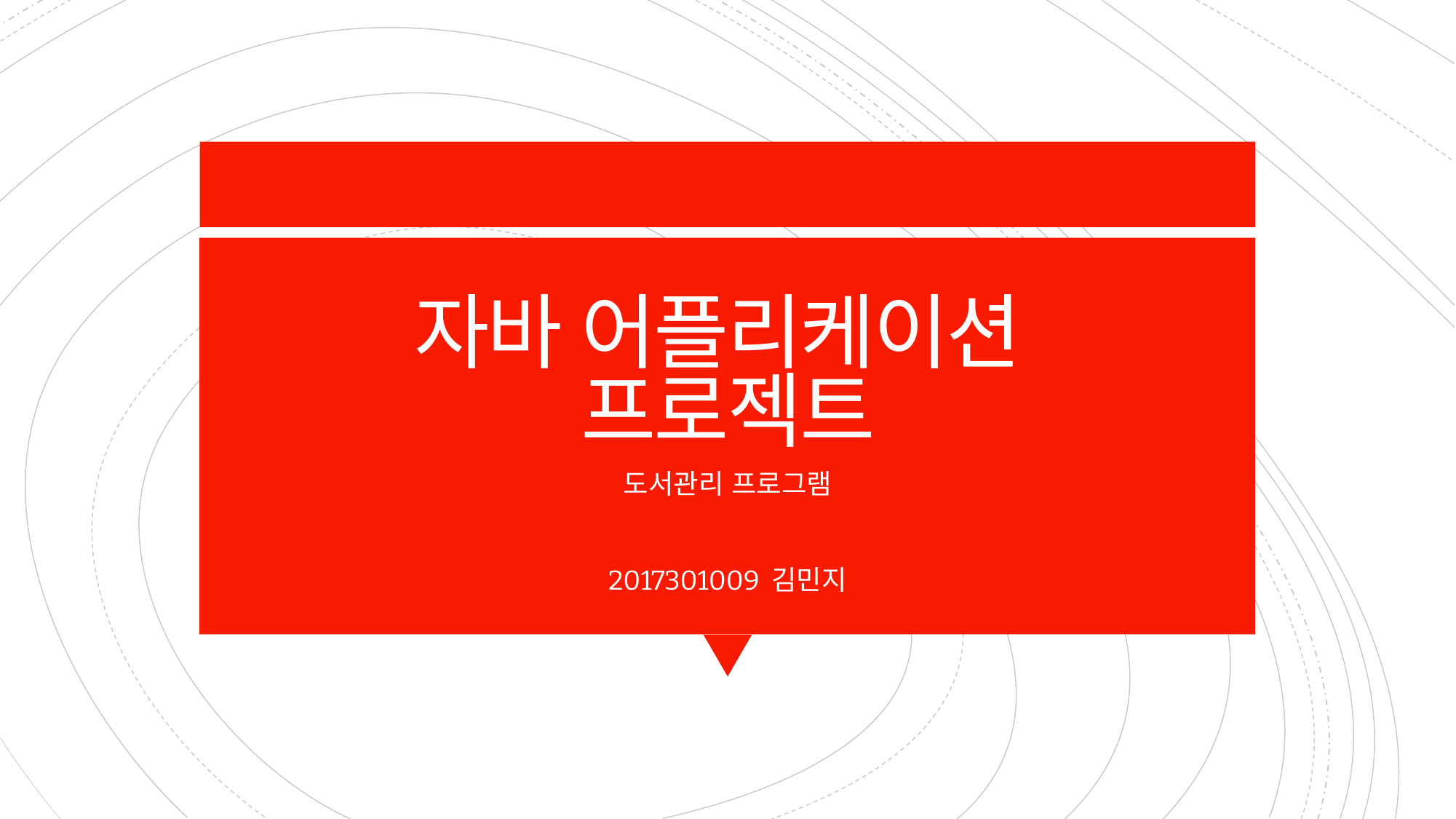

# 자바 어플리케이션 프로젝트
도서관리 프로그램

2017301009 김민지